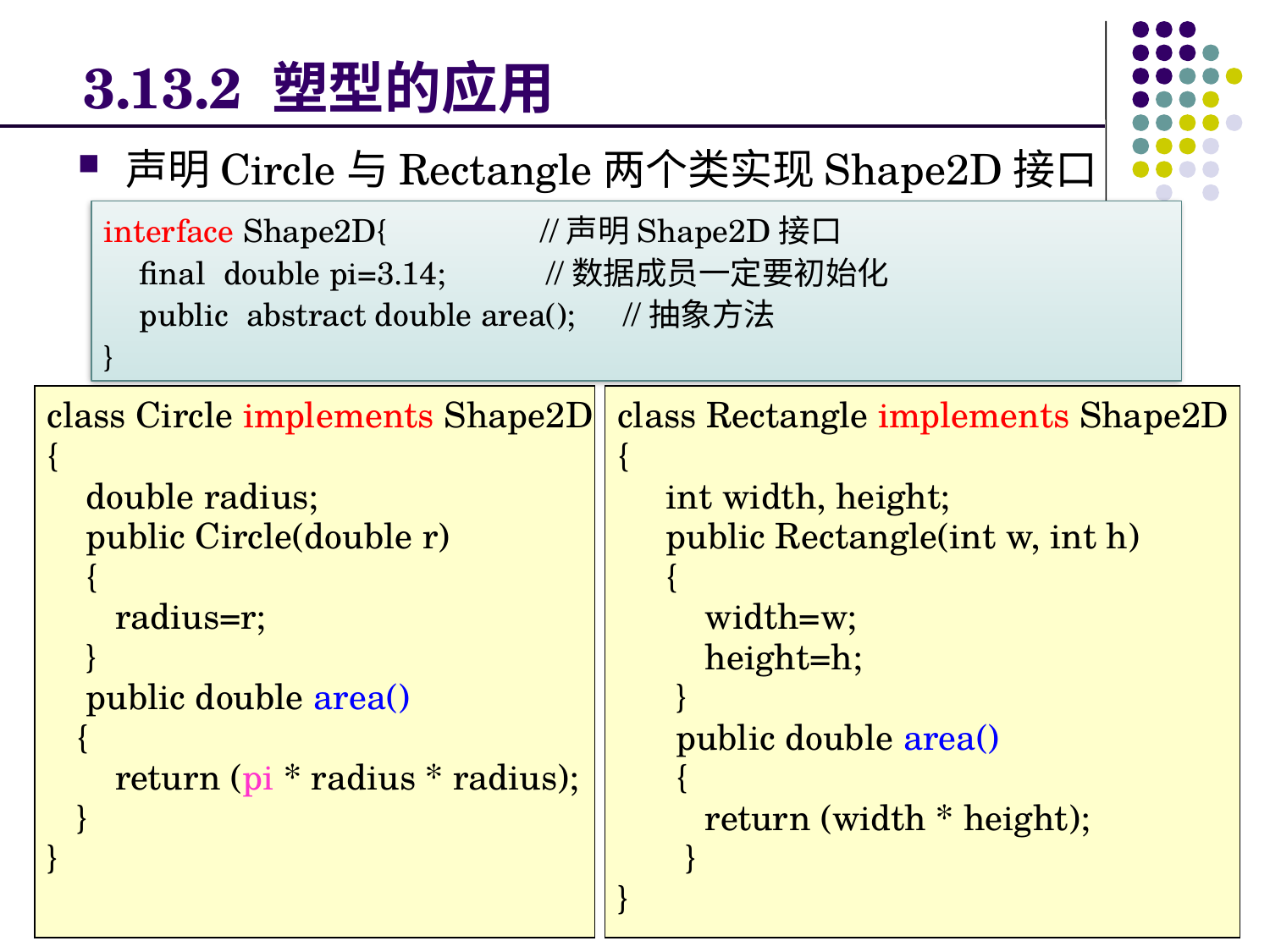

# 3.13.2 塑型的应用
声明Circle与Rectangle两个类实现Shape2D接口

interface Shape2D{　　　      //声明Shape2D接口
    final  double pi=3.14;　　   //数据成员一定要初始化
    public  abstract double area();　//抽象方法
}
class Circle implements Shape2D
{
    double radius;
    public Circle(double r)
    {
       radius=r;
    }
    public double area()
   {
       return (pi * radius * radius);
   }
}
class Rectangle implements Shape2D
{
     int width, height;
     public Rectangle(int w, int h)
     {
         width=w;
         height=h;
      }
      public double area()
      {
         return (width * height);
       }
}